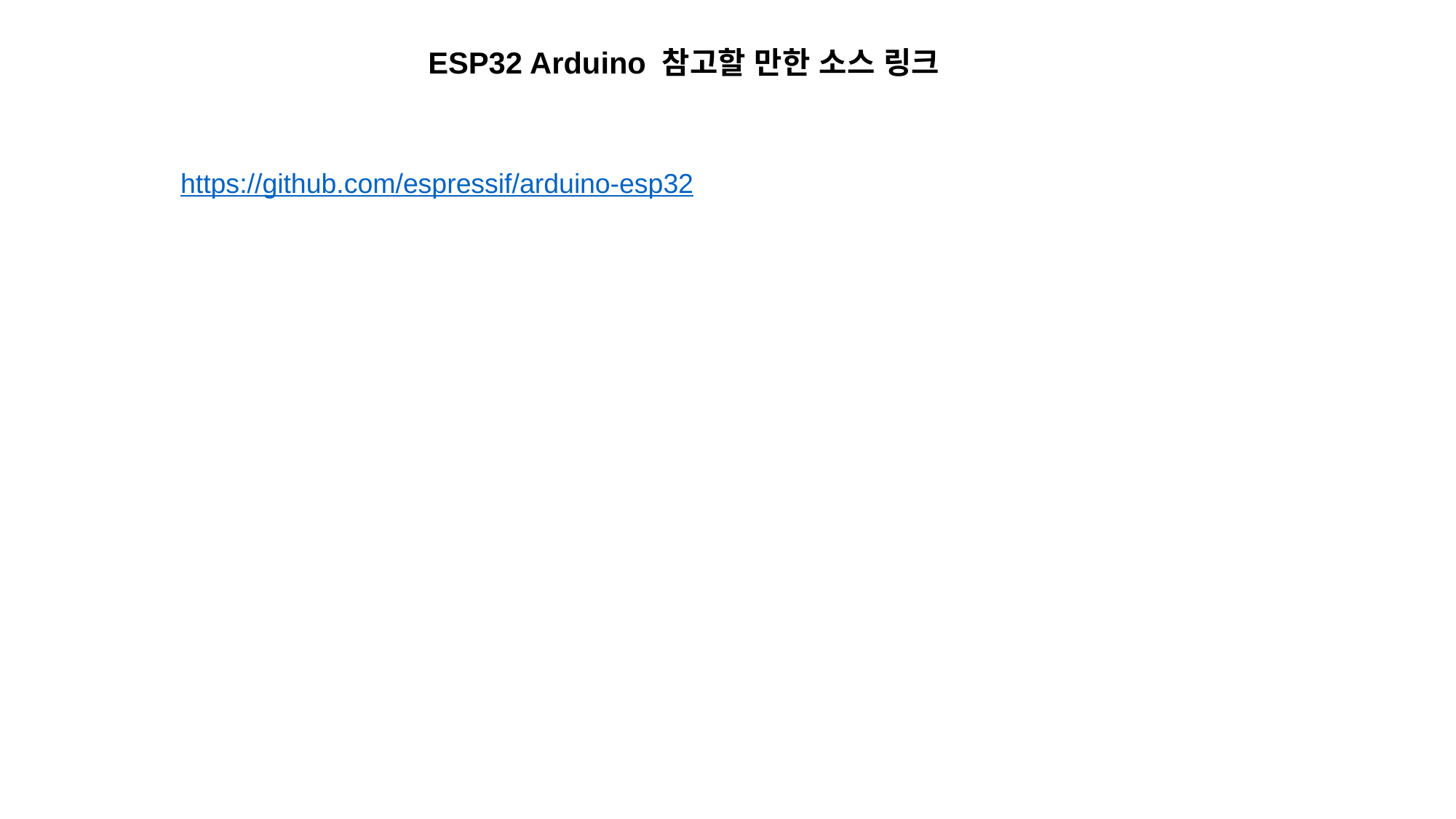

ESP32 Arduino 참고할 만한 소스 링크
https://github.com/espressif/arduino-esp32